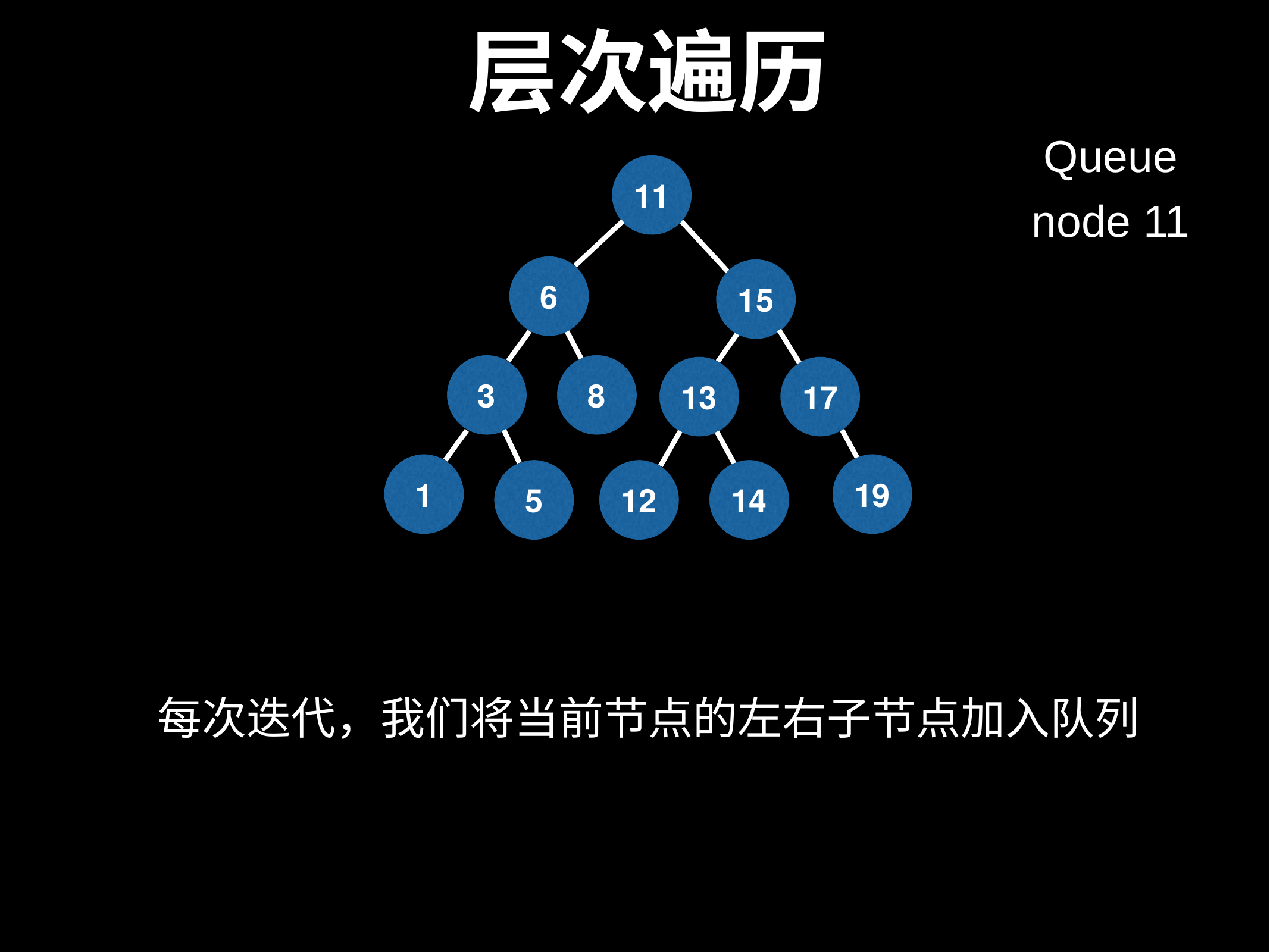

# 层次遍历
Queue
11
node 11

6
15

3
8
13
17

1
19
5
12
14
每次迭代，我们将当前节点的左右子节点加入队列